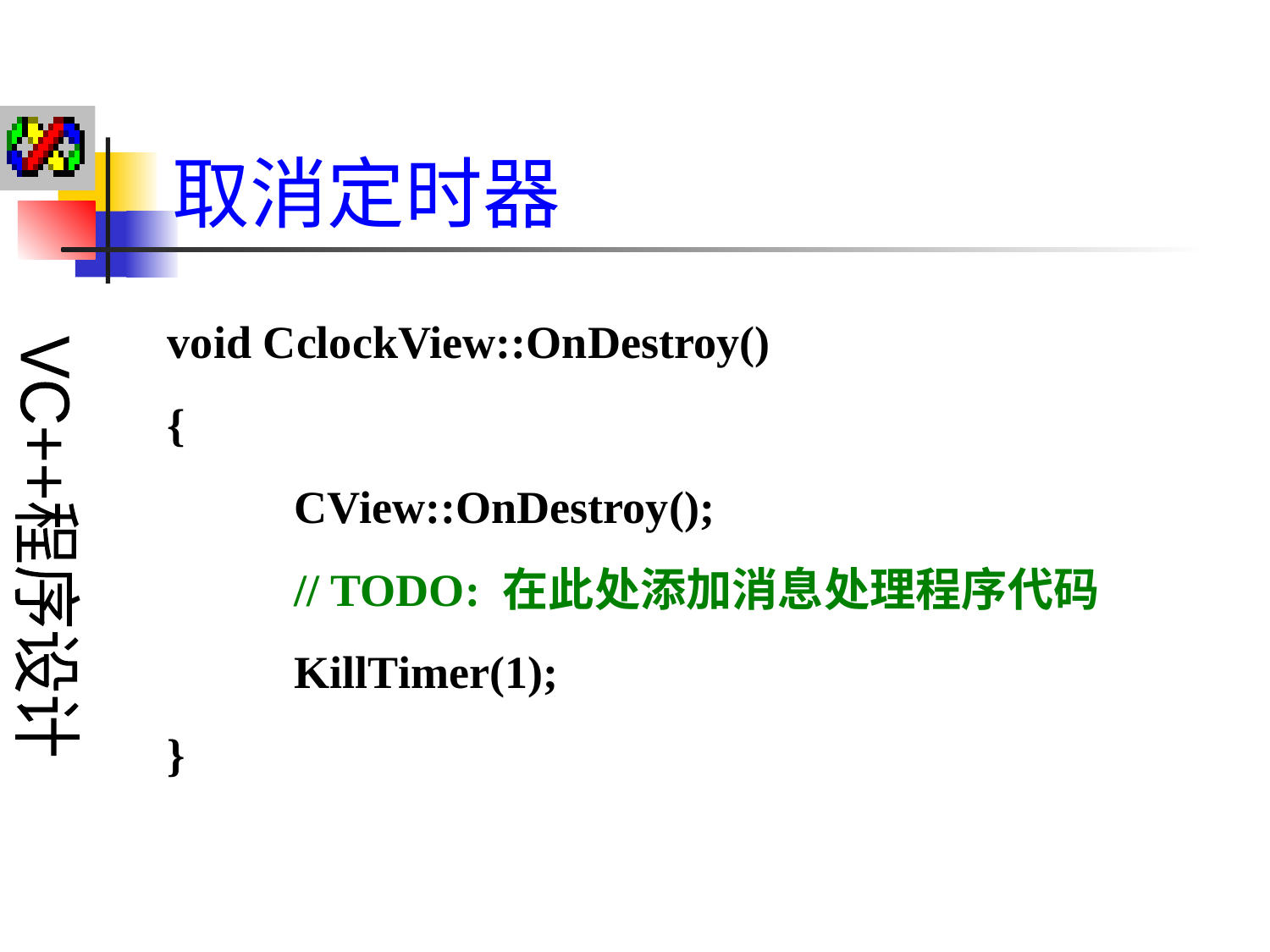

取消定时器
void CclockView::OnDestroy()
{
	CView::OnDestroy();
	// TODO: 在此处添加消息处理程序代码
	KillTimer(1);
}